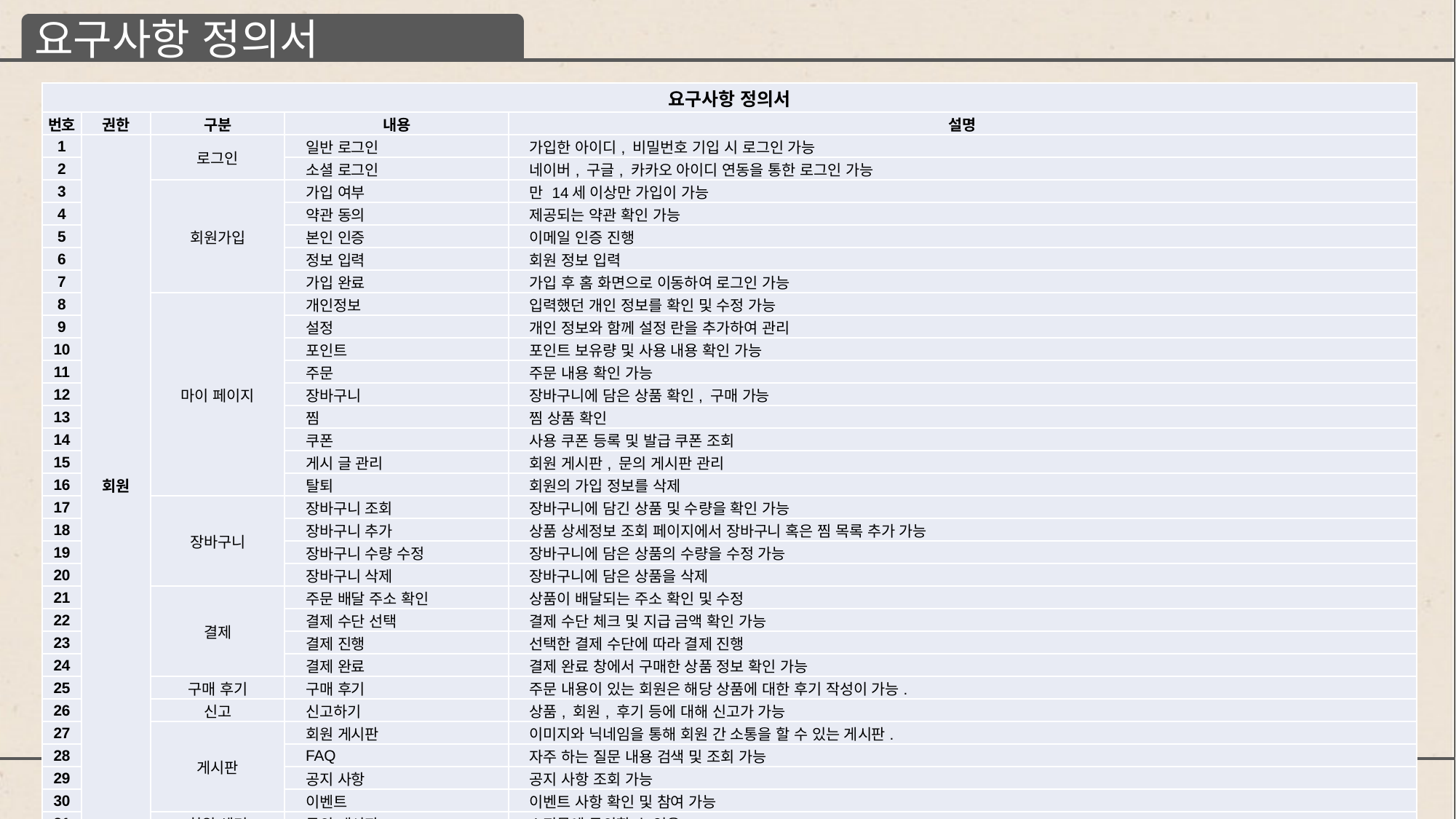

요구사항 정의서
| 요구사항 정의서 |  |  |  |  |
| --- | --- | --- | --- | --- |
| 번호 | 권한 | 구분 | 내용 | 설명 |
| 1 | 회원 | 로그인 | 일반 로그인 | 가입한 아이디, 비밀번호 기입 시 로그인 가능 |
| 2 |  |  | 소셜 로그인 | 네이버, 구글, 카카오 아이디 연동을 통한 로그인 가능 |
| 3 |  | 회원가입 | 가입 여부 | 만 14세 이상만 가입이 가능 |
| 4 |  |  | 약관 동의 | 제공되는 약관 확인 가능 |
| 5 |  |  | 본인 인증 | 이메일 인증 진행 |
| 6 |  |  | 정보 입력 | 회원 정보 입력 |
| 7 |  |  | 가입 완료 | 가입 후 홈 화면으로 이동하여 로그인 가능 |
| 8 |  | 마이 페이지 | 개인정보 | 입력했던 개인 정보를 확인 및 수정 가능 |
| 9 |  |  | 설정 | 개인 정보와 함께 설정 란을 추가하여 관리 |
| 10 |  |  | 포인트 | 포인트 보유량 및 사용 내용 확인 가능 |
| 11 |  |  | 주문 | 주문 내용 확인 가능 |
| 12 |  |  | 장바구니 | 장바구니에 담은 상품 확인, 구매 가능 |
| 13 |  |  | 찜 | 찜 상품 확인 |
| 14 |  |  | 쿠폰 | 사용 쿠폰 등록 및 발급 쿠폰 조회 |
| 15 |  |  | 게시 글 관리 | 회원 게시판, 문의 게시판 관리 |
| 16 |  |  | 탈퇴 | 회원의 가입 정보를 삭제 |
| 17 |  | 장바구니 | 장바구니 조회 | 장바구니에 담긴 상품 및 수량을 확인 가능 |
| 18 |  |  | 장바구니 추가 | 상품 상세정보 조회 페이지에서 장바구니 혹은 찜 목록 추가 가능 |
| 19 |  |  | 장바구니 수량 수정 | 장바구니에 담은 상품의 수량을 수정 가능 |
| 20 |  |  | 장바구니 삭제 | 장바구니에 담은 상품을 삭제 |
| 21 |  | 결제 | 주문 배달 주소 확인 | 상품이 배달되는 주소 확인 및 수정 |
| 22 |  |  | 결제 수단 선택 | 결제 수단 체크 및 지급 금액 확인 가능 |
| 23 |  |  | 결제 진행 | 선택한 결제 수단에 따라 결제 진행 |
| 24 |  |  | 결제 완료 | 결제 완료 창에서 구매한 상품 정보 확인 가능 |
| 25 |  | 구매 후기 | 구매 후기 | 주문 내용이 있는 회원은 해당 상품에 대한 후기 작성이 가능. |
| 26 |  | 신고 | 신고하기 | 상품, 회원, 후기 등에 대해 신고가 가능 |
| 27 |  | 게시판 | 회원 게시판 | 이미지와 닉네임을 통해 회원 간 소통을 할 수 있는 게시판. |
| 28 |  |  | FAQ | 자주 하는 질문 내용 검색 및 조회 가능 |
| 29 |  |  | 공지 사항 | 공지 사항 조회 가능 |
| 30 |  |  | 이벤트 | 이벤트 사항 확인 및 참여 가능 |
| 31 |  | 회원 센터 | 문의 게시판 | 쇼핑몰에 문의할 수 있음. |